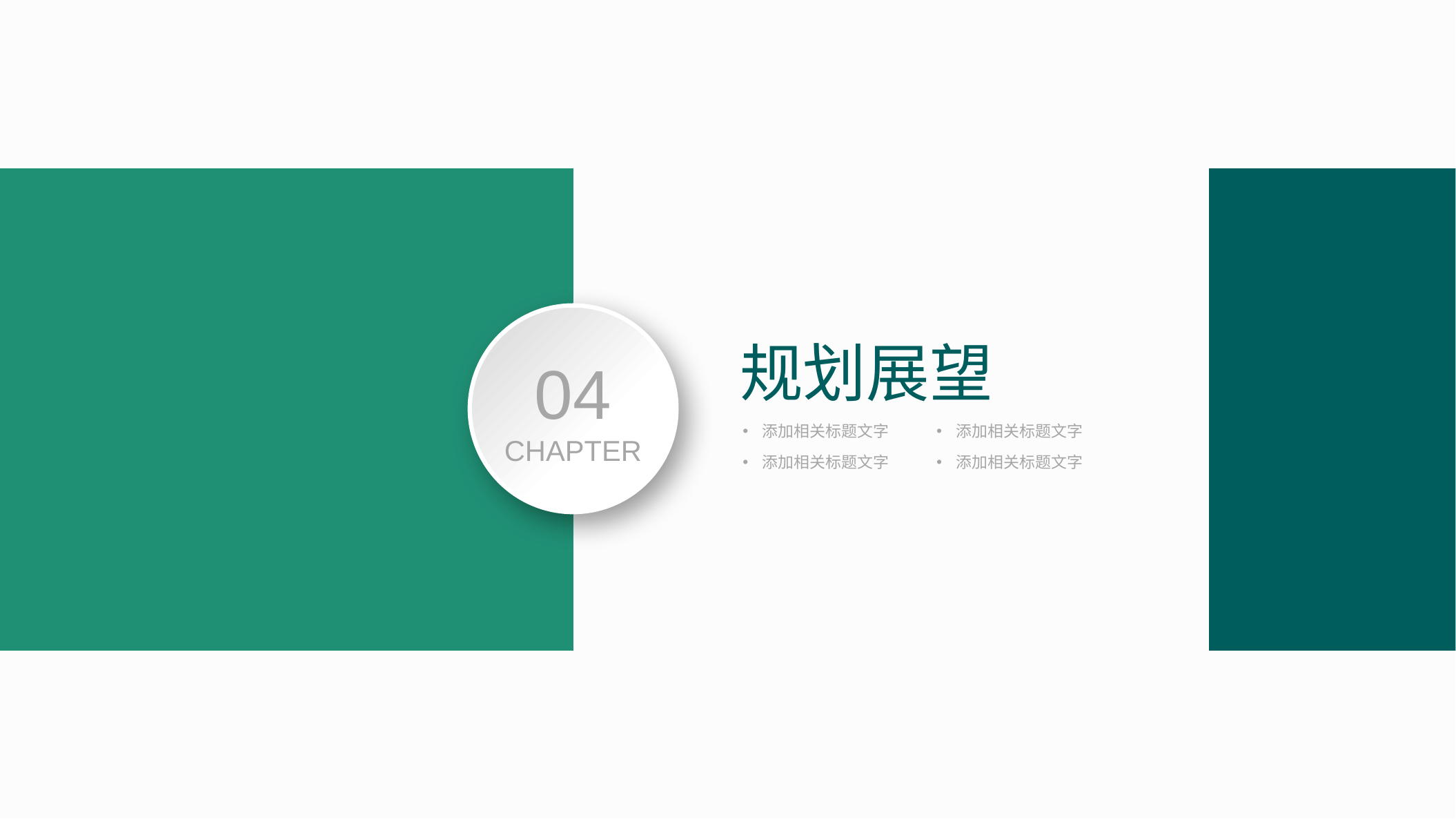

规划展望
04
CHAPTER
添加相关标题文字
添加相关标题文字
添加相关标题文字
添加相关标题文字